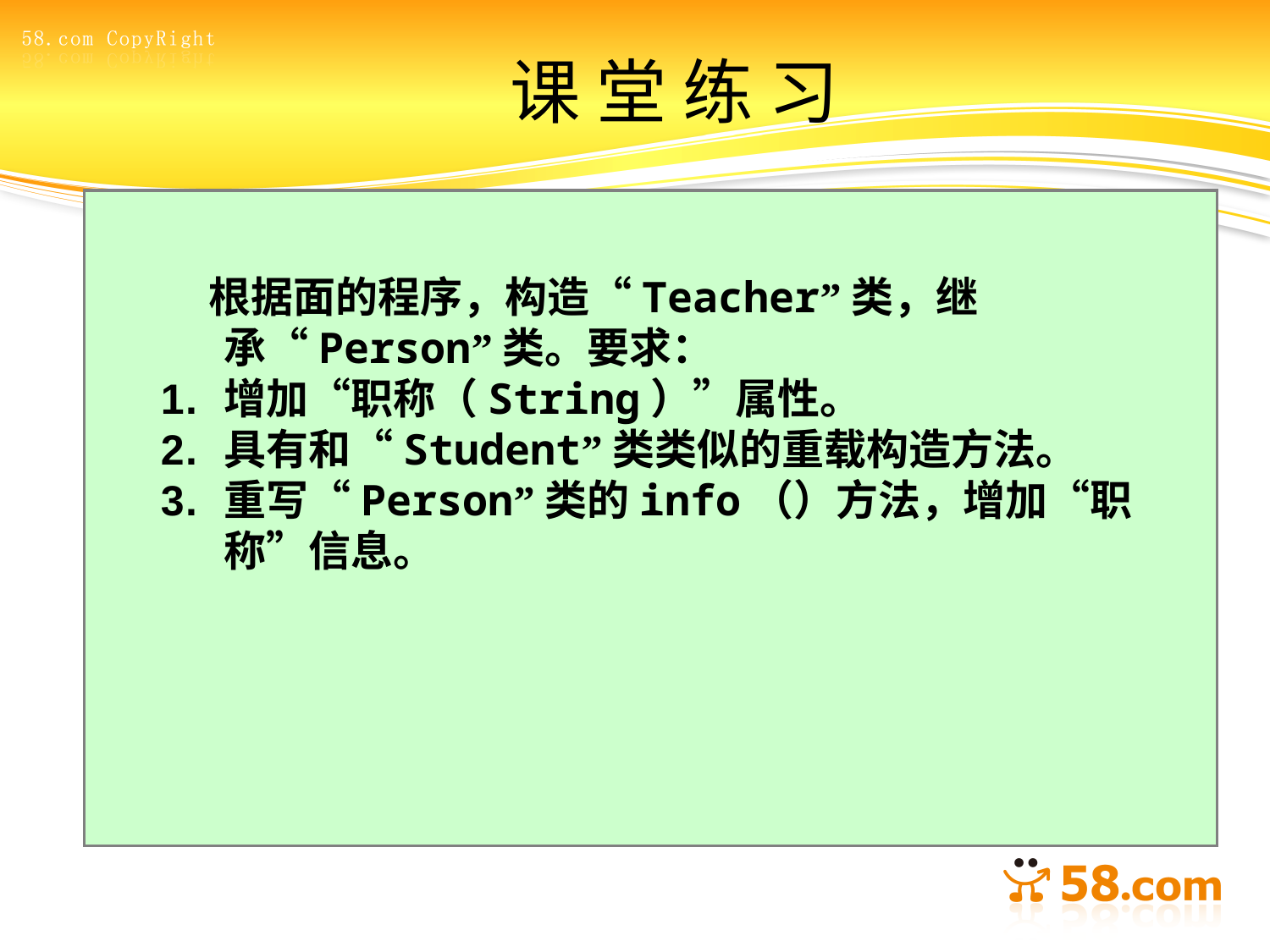

# 课 堂 练 习

    根据面的程序，构造“Teacher”类，继承“Person”类。要求：
增加“职称（String）”属性。
具有和“Student”类类似的重载构造方法。
重写“Person”类的info（）方法，增加“职称”信息。